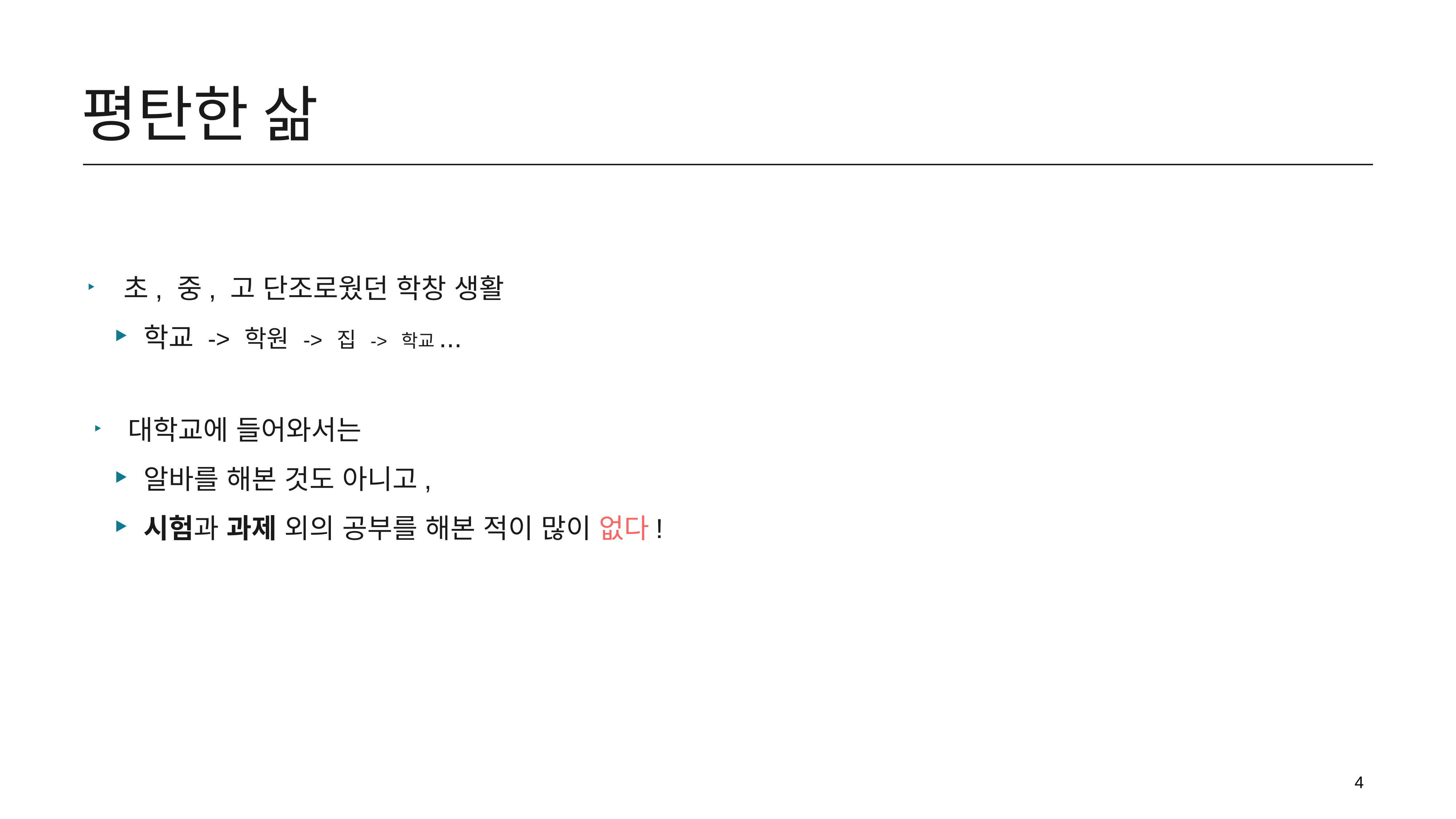

# 평탄한 삶

초, 중, 고 단조로웠던 학창 생활
학교 -> 학원 -> 집 -> 학교...

대학교에 들어와서는
알바를 해본 것도 아니고,
시험과 과제 외의 공부를 해본 적이 많이 없다!
4